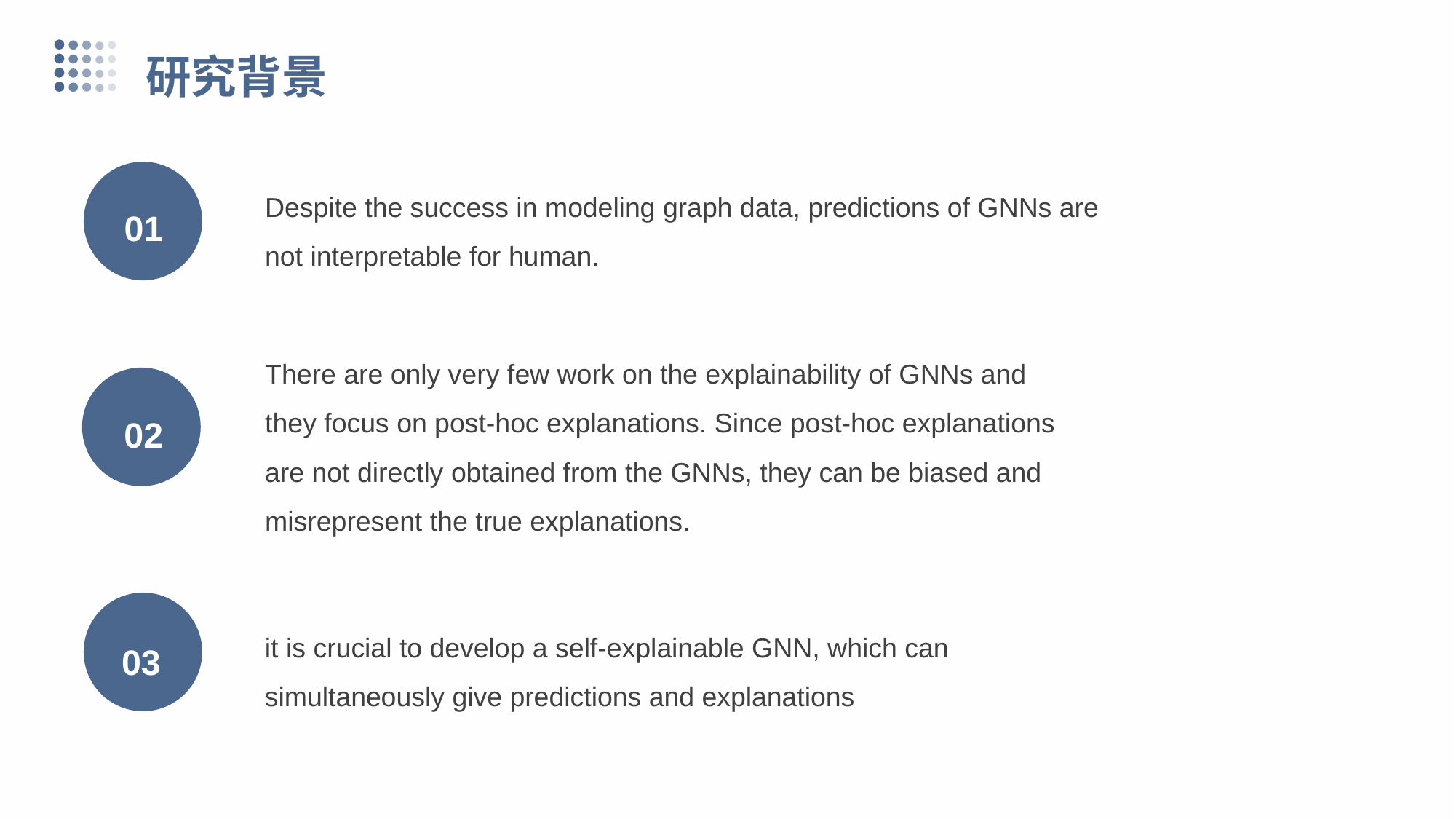

研究背景

Despite the success in modeling graph data, predictions of GNNs are not interpretable for human.

01
There are only very few work on the explainability of GNNs and
they focus on post-hoc explanations. Since post-hoc explanations
are not directly obtained from the GNNs, they can be biased and misrepresent the true explanations.

02

it is crucial to develop a self-explainable GNN, which can simultaneously give predictions and explanations
03